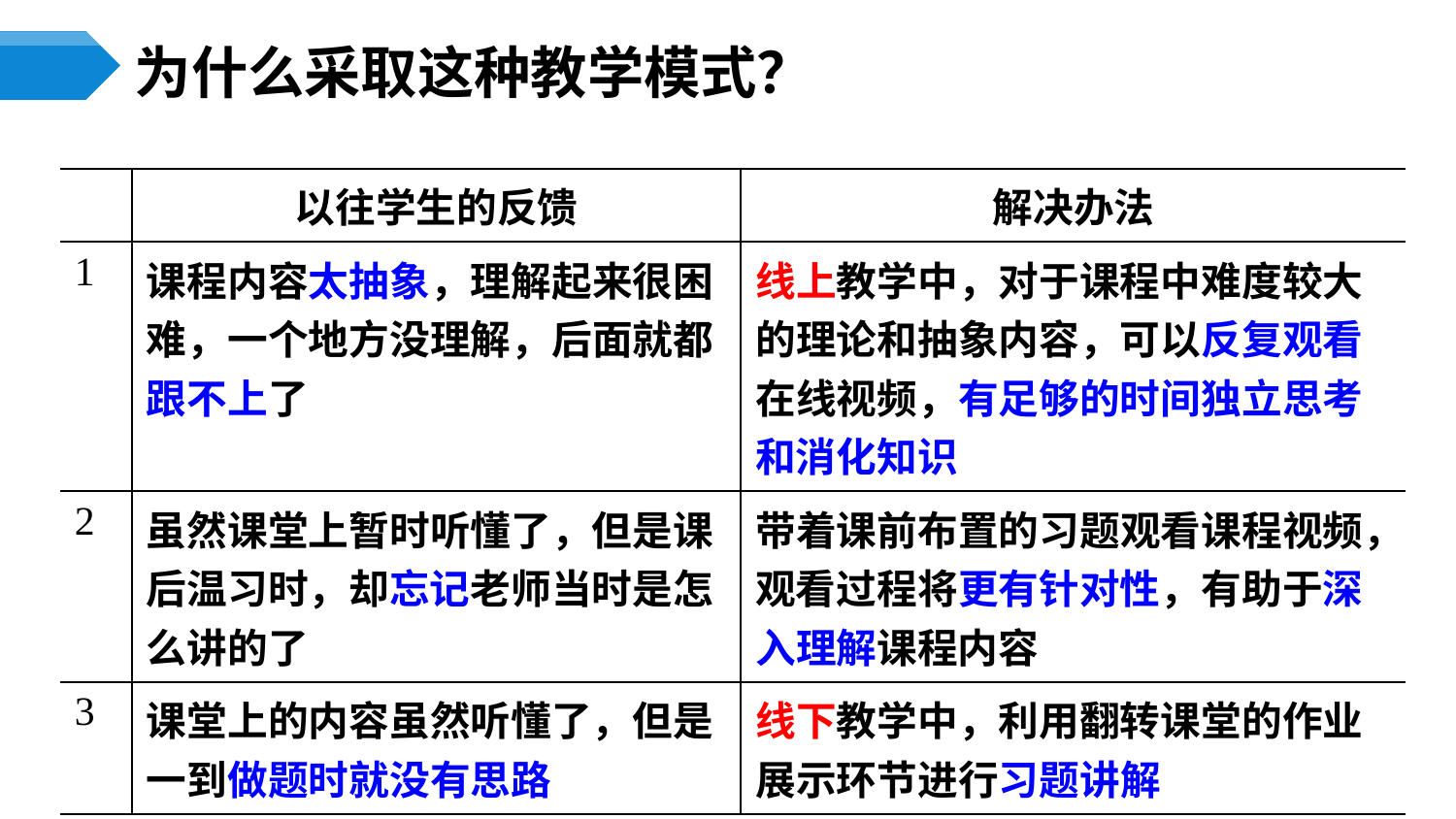

# 为什么采取这种教学模式？
|  | 以往学生的反馈 | 解决办法 |
| --- | --- | --- |
| 1 | 课程内容太抽象，理解起来很困难，一个地方没理解，后面就都跟不上了 | 线上教学中，对于课程中难度较大的理论和抽象内容，可以反复观看在线视频，有足够的时间独立思考和消化知识 |
| 2 | 虽然课堂上暂时听懂了，但是课后温习时，却忘记老师当时是怎么讲的了 | 带着课前布置的习题观看课程视频，观看过程将更有针对性，有助于深入理解课程内容 |
| 3 | 课堂上的内容虽然听懂了，但是一到做题时就没有思路 | 线下教学中，利用翻转课堂的作业展示环节进行习题讲解 |